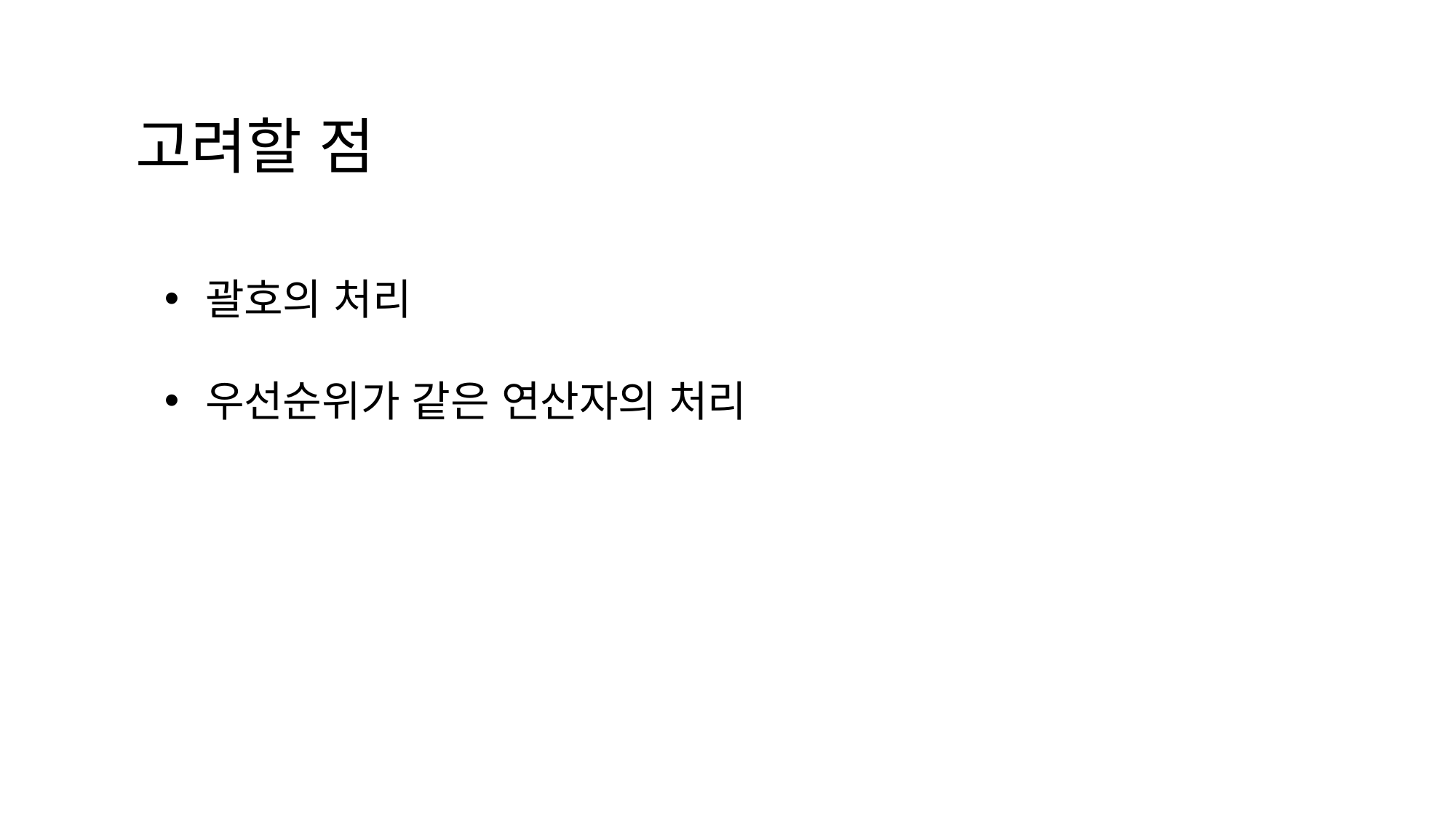

고려할 점
괄호의 처리

우선순위가 같은 연산자의 처리